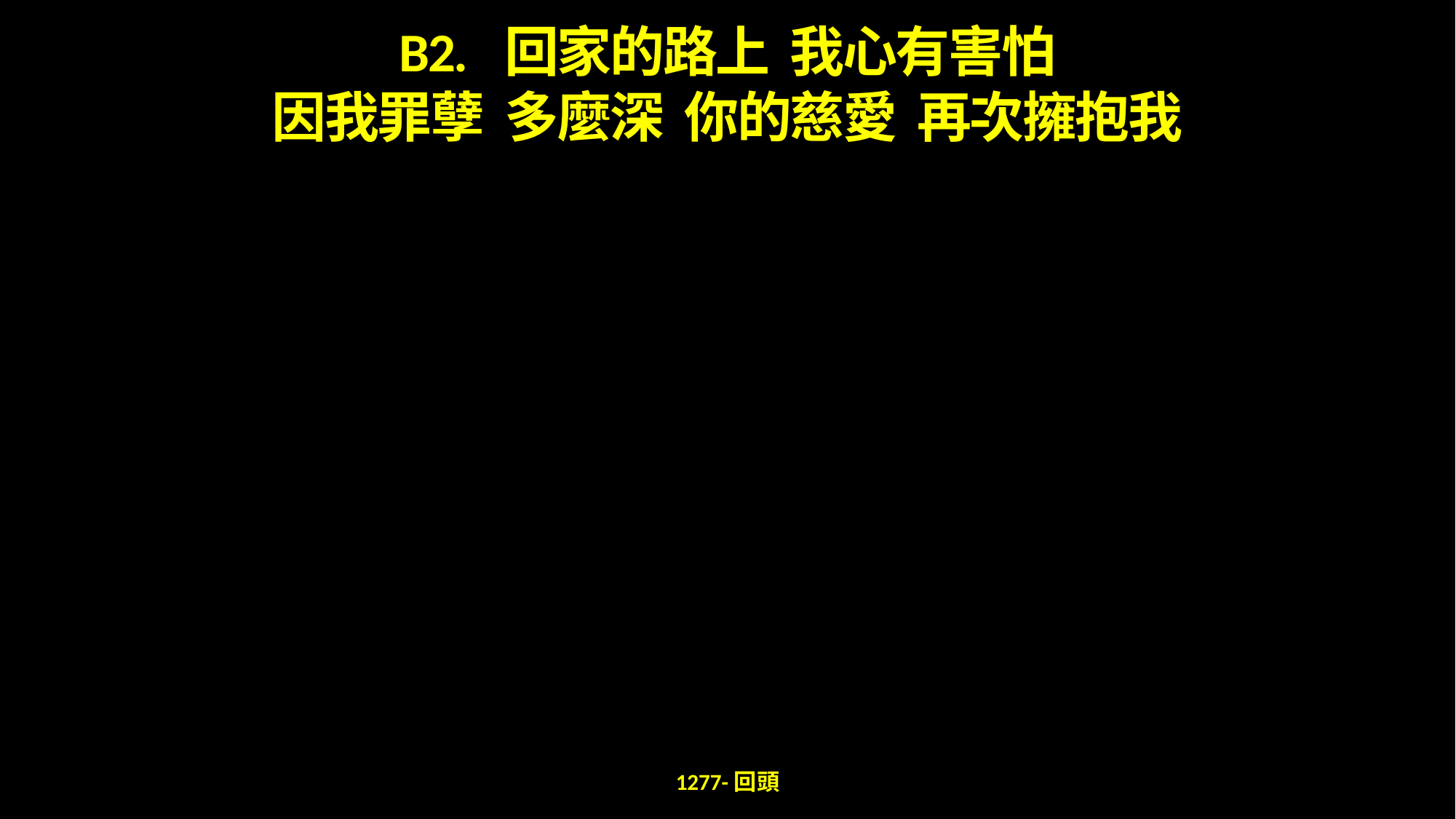

B2.  回家的路上  我心有害怕
因我罪孽  多麼深  你的慈愛  再次擁抱我
1277-回頭